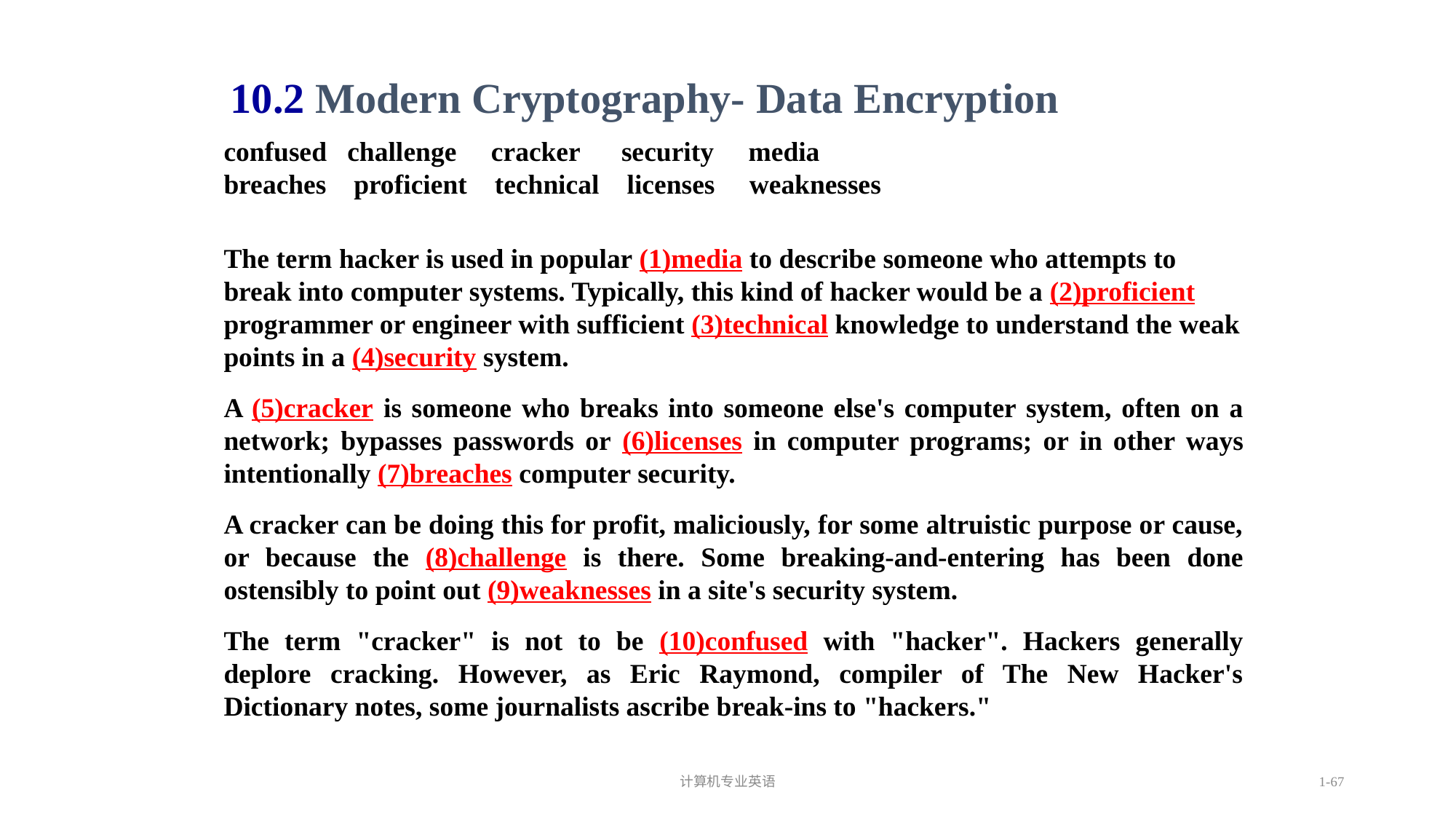

计算机专业英语
1-67
10.2 Modern Cryptography- Data Encryption
confused   challenge     cracker      security     media
breaches    proficient    technical    licenses     weaknesses

The term hacker is used in popular (1)media to describe someone who attempts to break into computer systems. Typically, this kind of hacker would be a (2)proficient programmer or engineer with sufficient (3)technical knowledge to understand the weak points in a (4)security system.
A (5)cracker is someone who breaks into someone else's computer system, often on a network; bypasses passwords or (6)licenses in computer programs; or in other ways intentionally (7)breaches computer security.
A cracker can be doing this for profit, maliciously, for some altruistic purpose or cause, or because the (8)challenge is there. Some breaking-and-entering has been done ostensibly to point out (9)weaknesses in a site's security system.
The term "cracker" is not to be (10)confused with "hacker". Hackers generally deplore cracking. However, as Eric Raymond, compiler of The New Hacker's Dictionary notes, some journalists ascribe break-ins to "hackers."